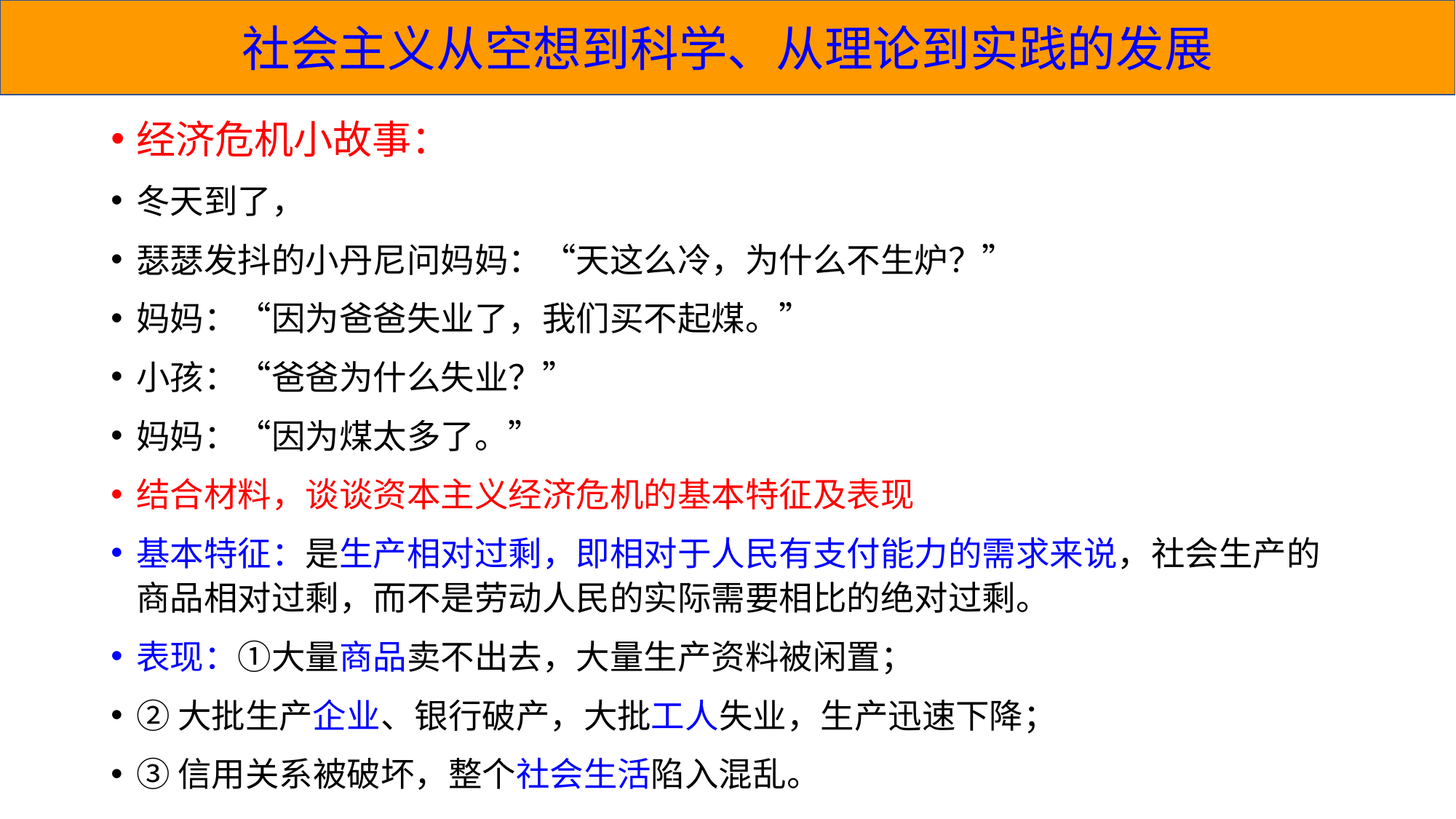

社会主义从空想到科学、从理论到实践的发展
经济危机小故事：
冬天到了，
瑟瑟发抖的小丹尼问妈妈：“天这么冷，为什么不生炉？”
妈妈：“因为爸爸失业了，我们买不起煤。”
小孩：“爸爸为什么失业？”
妈妈：“因为煤太多了。”
结合材料，谈谈资本主义经济危机的基本特征及表现
基本特征：是生产相对过剩，即相对于人民有支付能力的需求来说，社会生产的商品相对过剩，而不是劳动人民的实际需要相比的绝对过剩。
表现：①大量商品卖不出去，大量生产资料被闲置；
②大批生产企业、银行破产，大批工人失业，生产迅速下降；
③信用关系被破坏，整个社会生活陷入混乱。